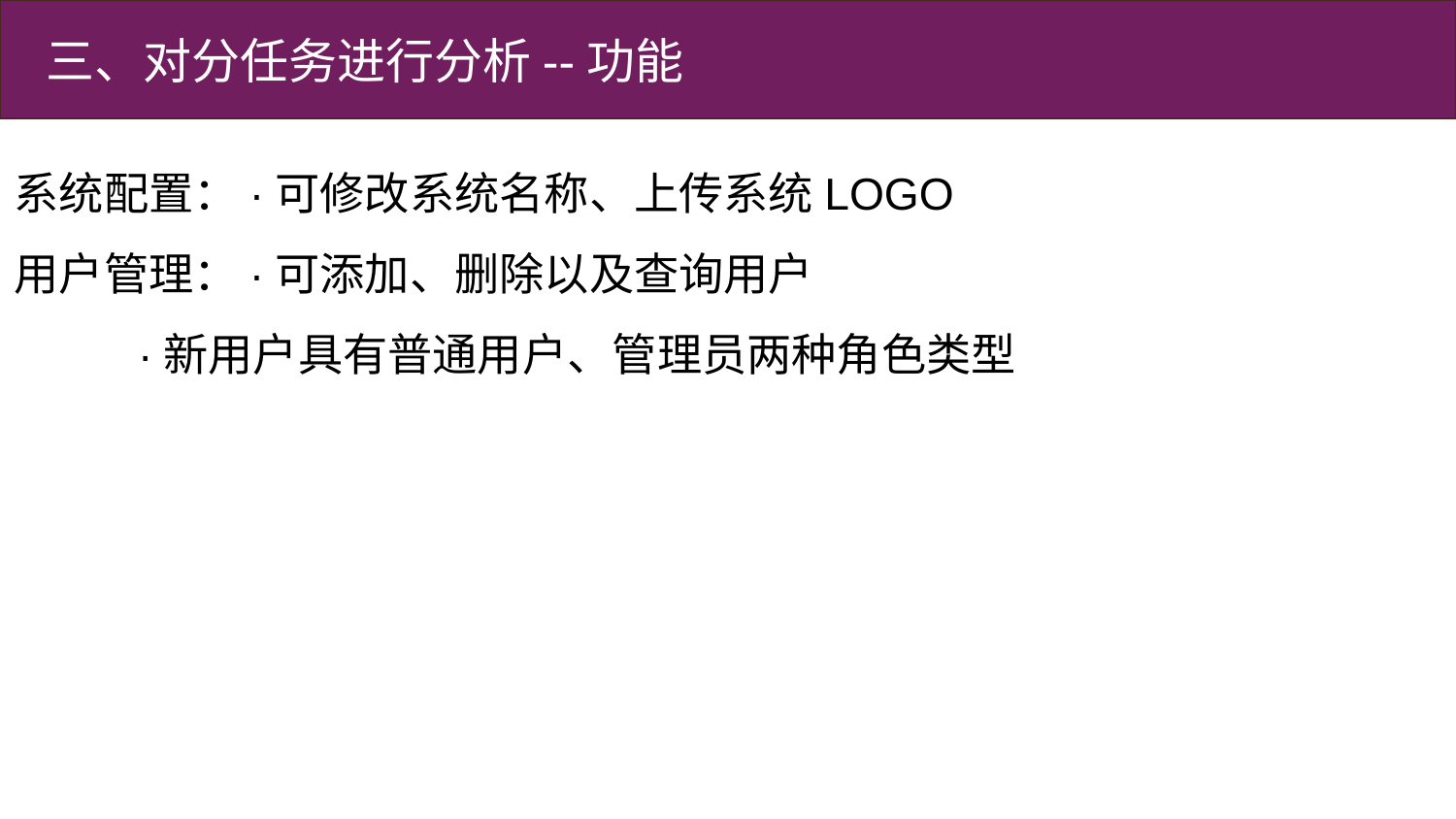

三、对分任务进行分析--功能
系统配置：·可修改系统名称、上传系统LOGO
用户管理：·可添加、删除以及查询用户
          ·新用户具有普通用户、管理员两种角色类型

17